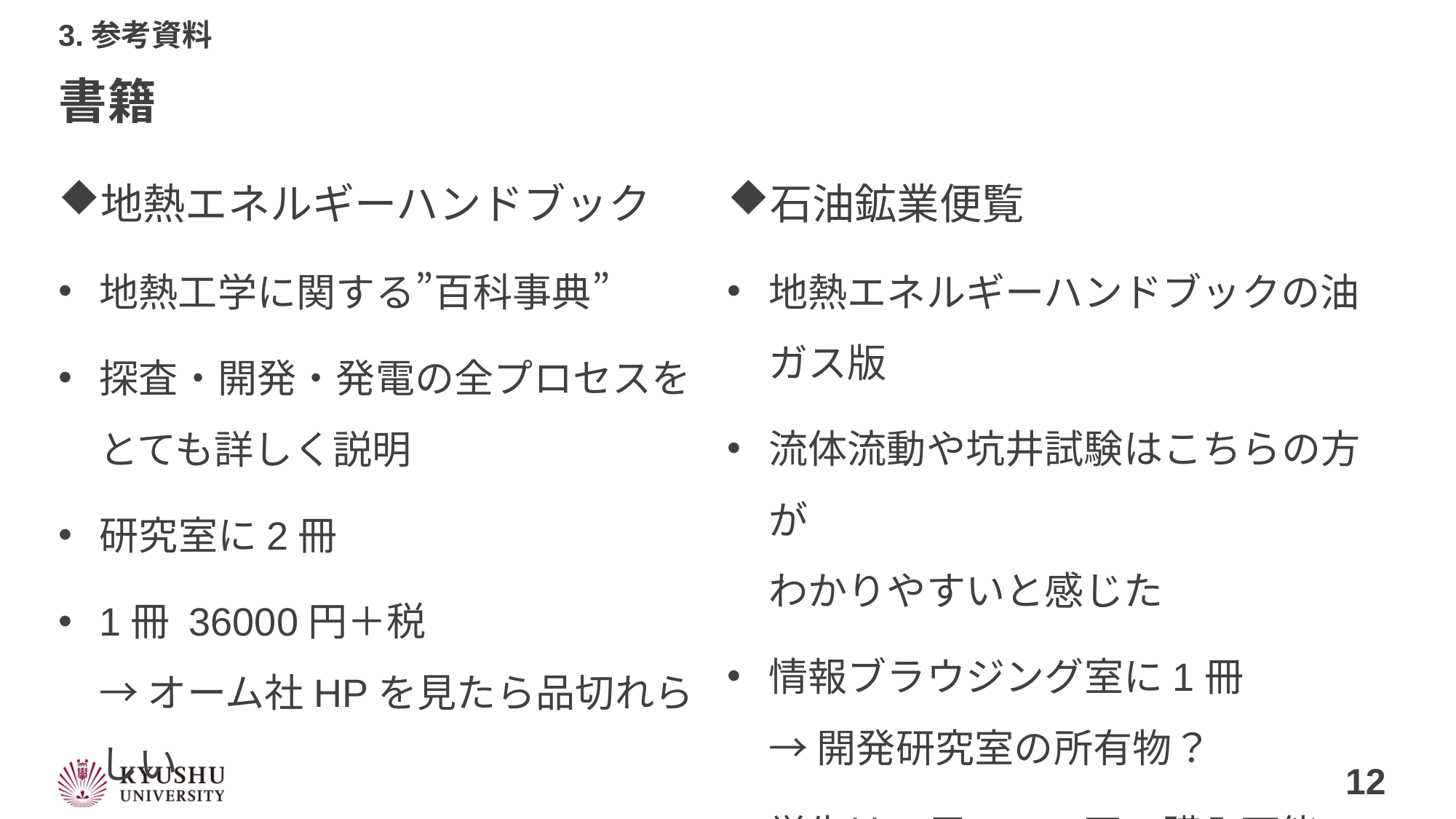

3.参考資料
# 書籍
地熱エネルギーハンドブック
地熱工学に関する”百科事典”
探査・開発・発電の全プロセスを
とても詳しく説明
研究室に2冊
1冊 36000円＋税
→ オーム社HPを見たら品切れらしい
石油鉱業便覧
地熱エネルギーハンドブックの油ガス版
流体流動や坑井試験はこちらの方が
わかりやすいと感じた
情報ブラウジング室に1冊
→ 開発研究室の所有物？
学生は1冊 4000円で購入可能
→ 石油技術協会学生会員は3000円